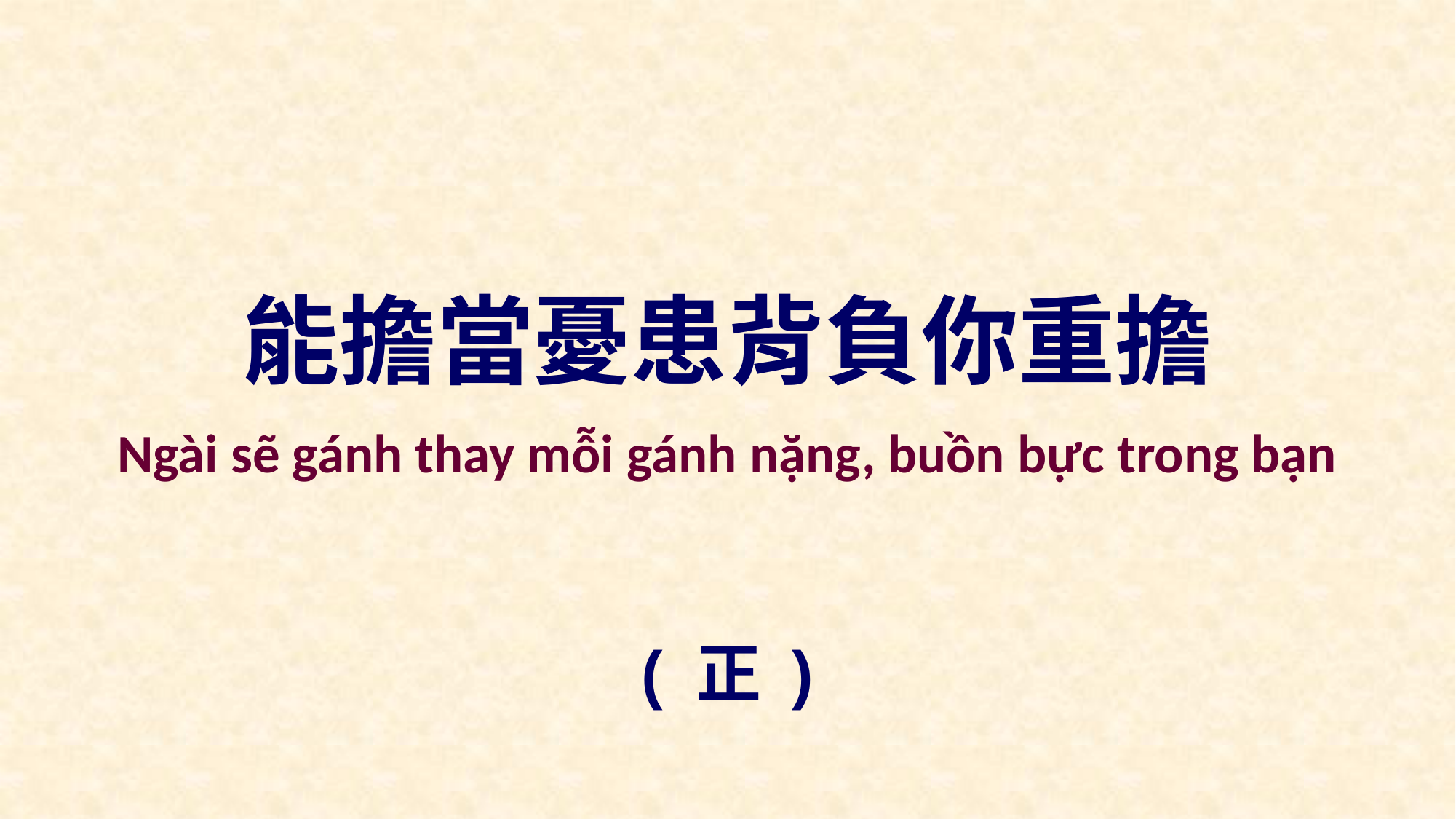

能擔當憂患背負你重擔
Ngài sẽ gánh thay mỗi gánh nặng, buồn bực trong bạn
( 正 )